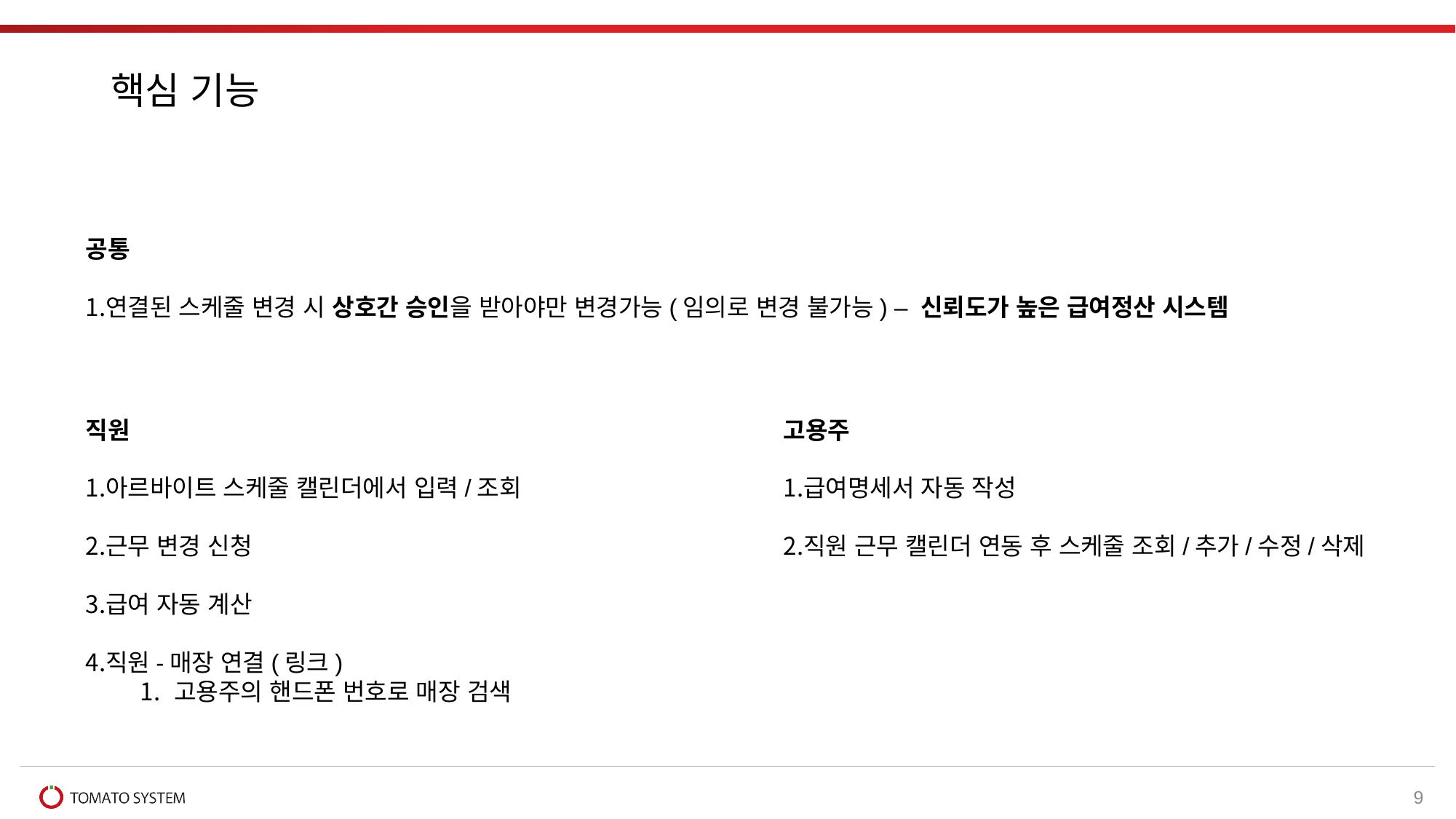

# 핵심 기능
공통

연결된 스케줄 변경 시 상호간 승인을 받아야만 변경가능(임의로 변경 불가능) – 신뢰도가 높은 급여정산 시스템
직원

아르바이트 스케줄 캘린더에서 입력/조회

근무 변경 신청

급여 자동 계산

직원-매장 연결(링크)
고용주의 핸드폰 번호로 매장 검색
고용주

급여명세서 자동 작성

직원 근무 캘린더 연동 후 스케줄 조회/추가/수정/삭제
9